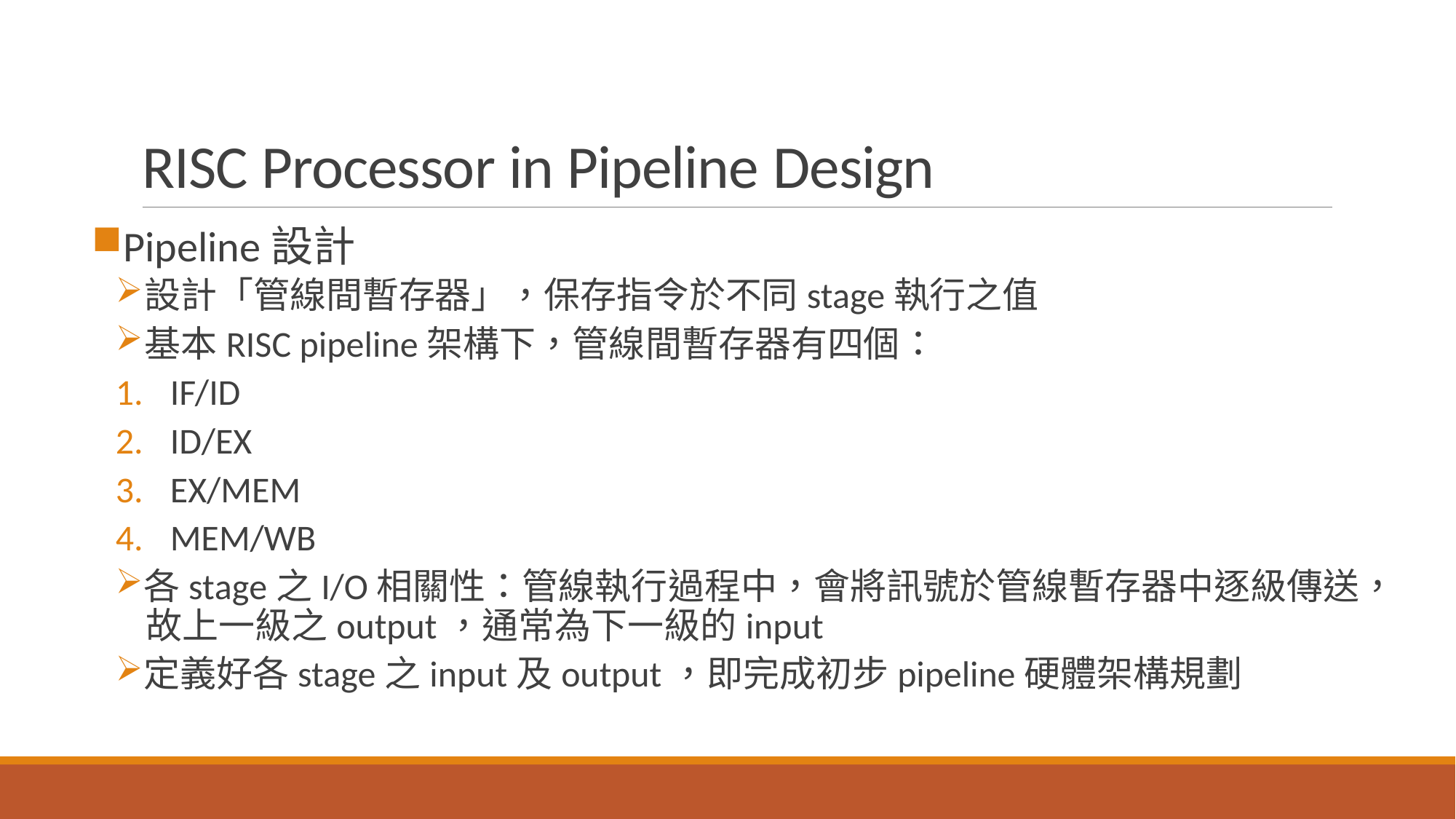

# RISC Processor in Pipeline Design

Pipeline設計
設計「管線間暫存器」，保存指令於不同stage執行之值
基本RISC pipeline架構下，管線間暫存器有四個：
IF/ID
ID/EX
EX/MEM
MEM/WB
各stage之I/O相關性：管線執行過程中，會將訊號於管線暫存器中逐級傳送， 故上一級之output，通常為下一級的input
定義好各stage之input及output，即完成初步pipeline硬體架構規劃